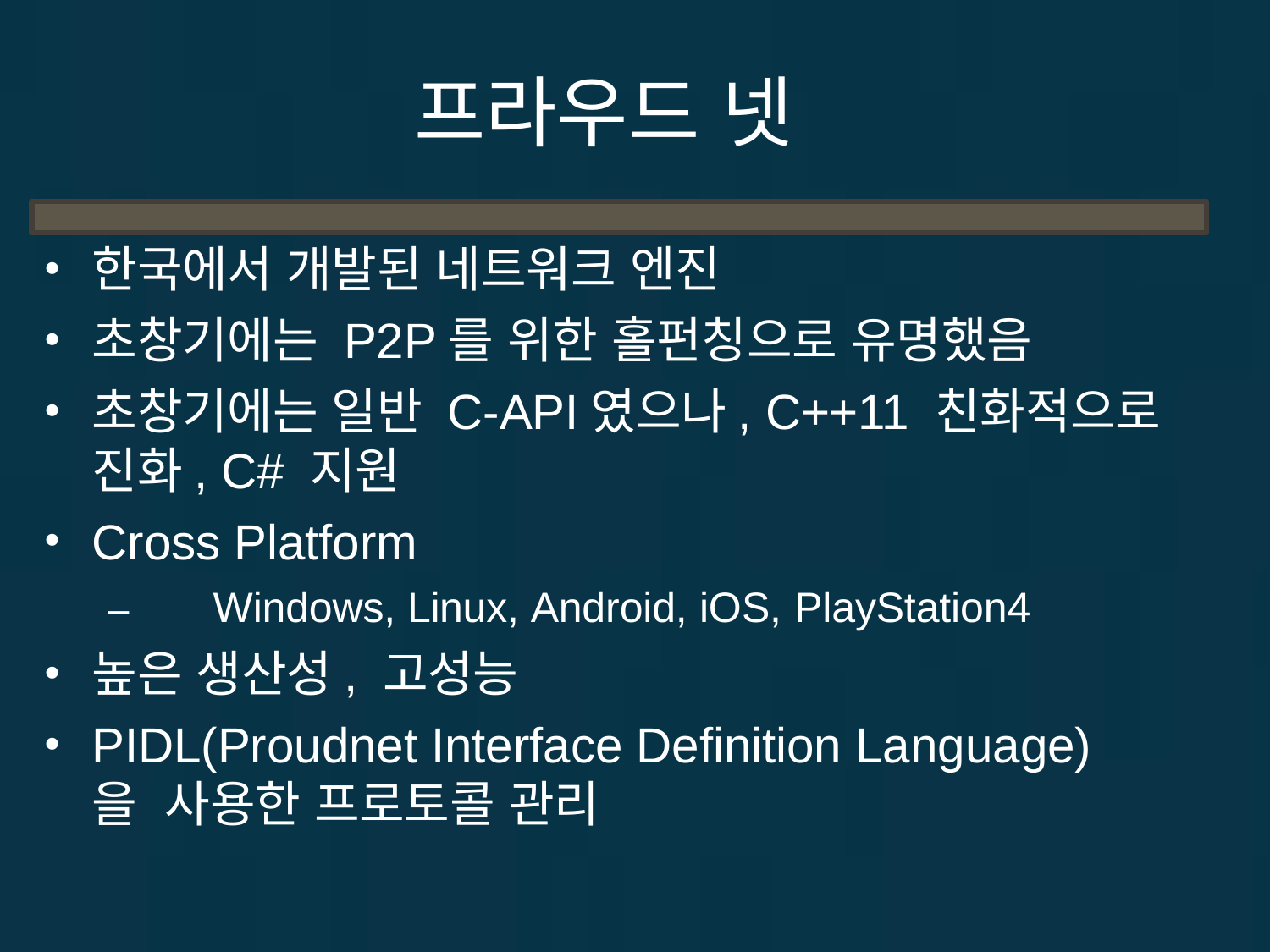

# 프라우드 넷

한국에서 개발된 네트워크 엔진
초창기에는 P2P를 위한 홀펀칭으로 유명했음
초창기에는 일반 C-API였으나, C++11 친화적으로  진화, C# 지원
Cross Platform
–	Windows, Linux, Android, iOS, PlayStation4
높은 생산성, 고성능
PIDL(Proudnet Interface Definition Language)을  사용한 프로토콜 관리